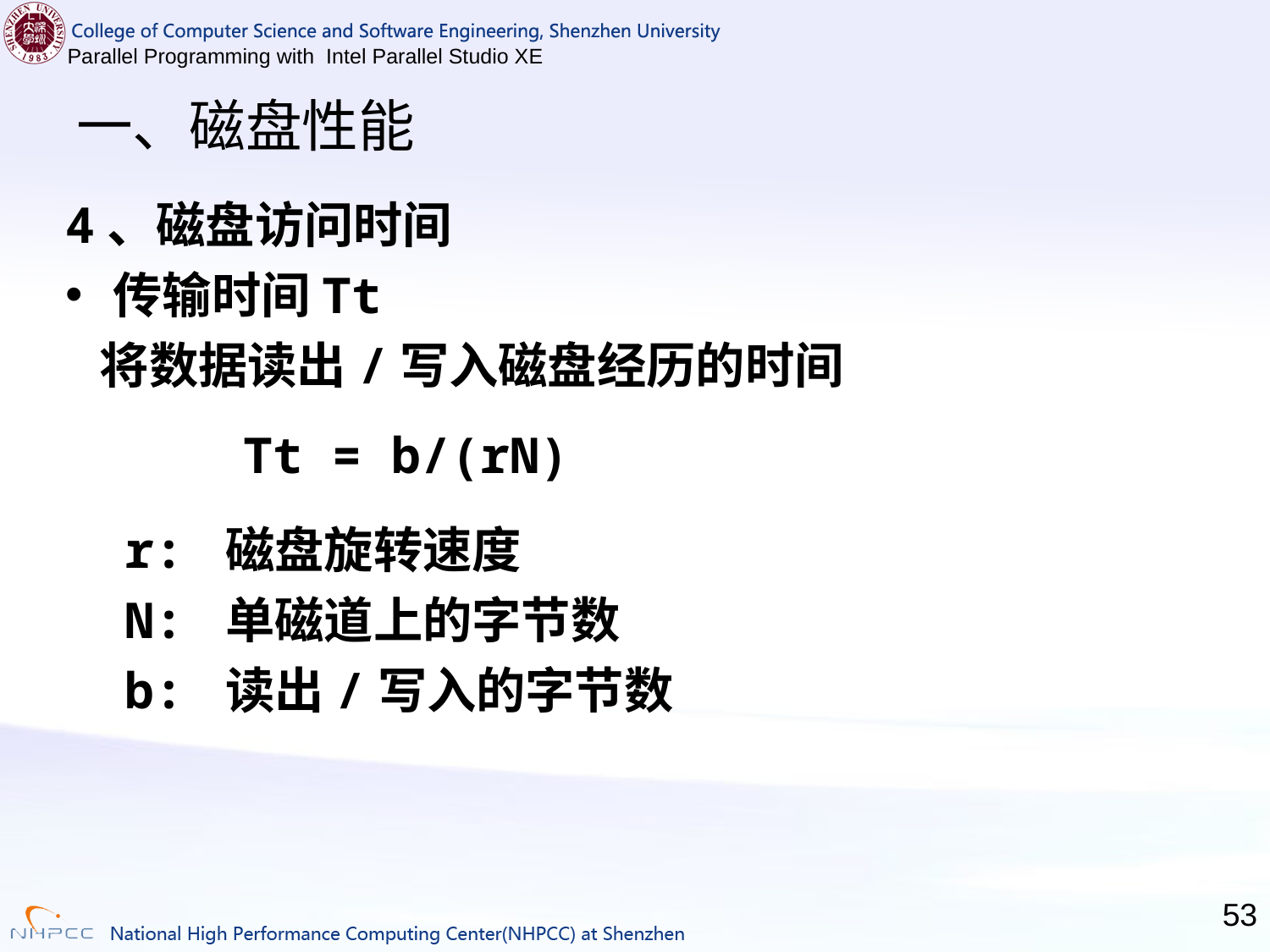

# 一、磁盘性能
4、磁盘访问时间
传输时间Tt
  将数据读出/写入磁盘经历的时间
      Tt = b/(rN)
  r: 磁盘旋转速度
  N: 单磁道上的字节数
  b: 读出/写入的字节数
53